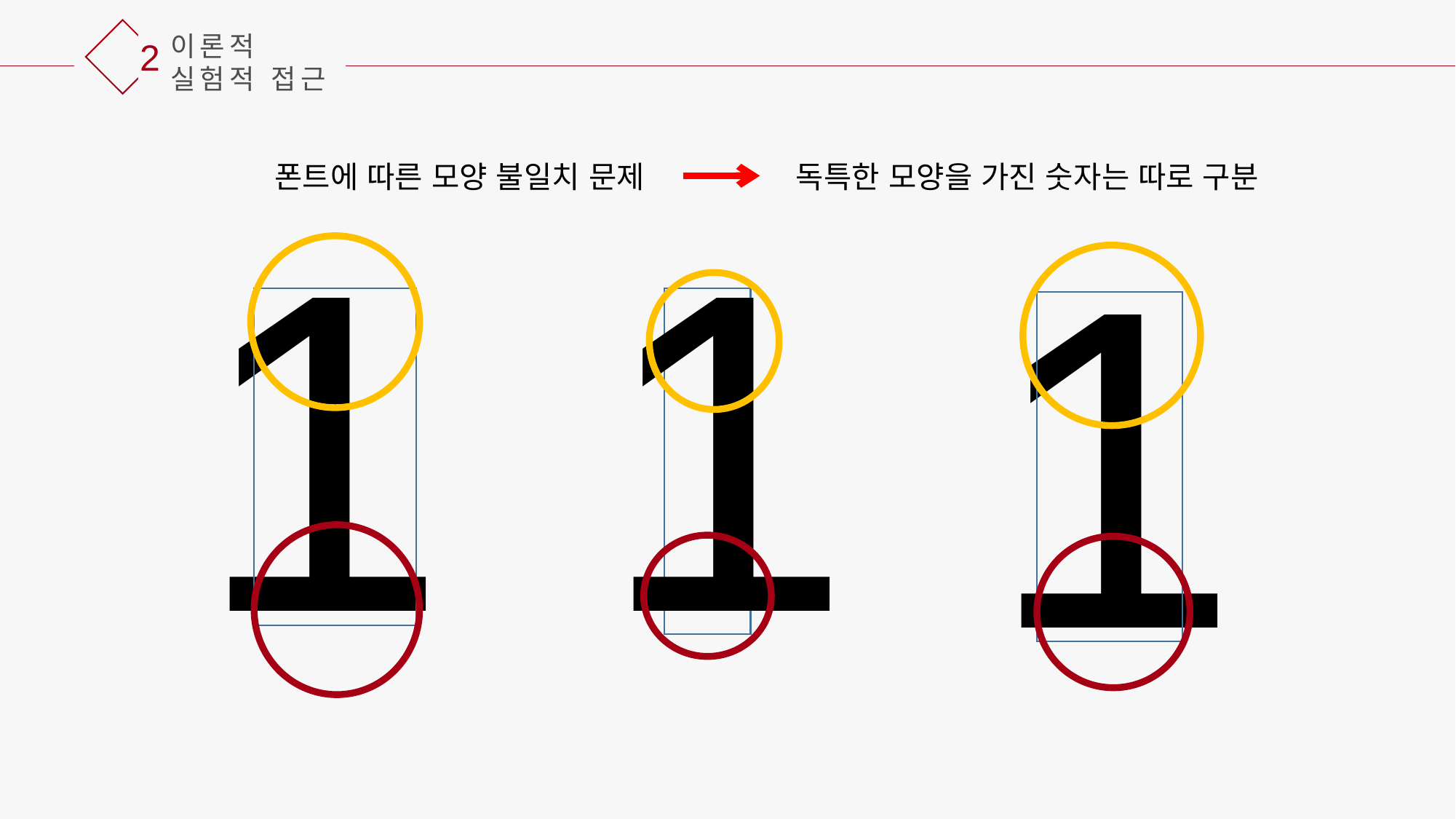

이론적
실험적 접근

2

1

1

1

폰트에 따른 모양 불일치 문제
독특한 모양을 가진 숫자는 따로 구분